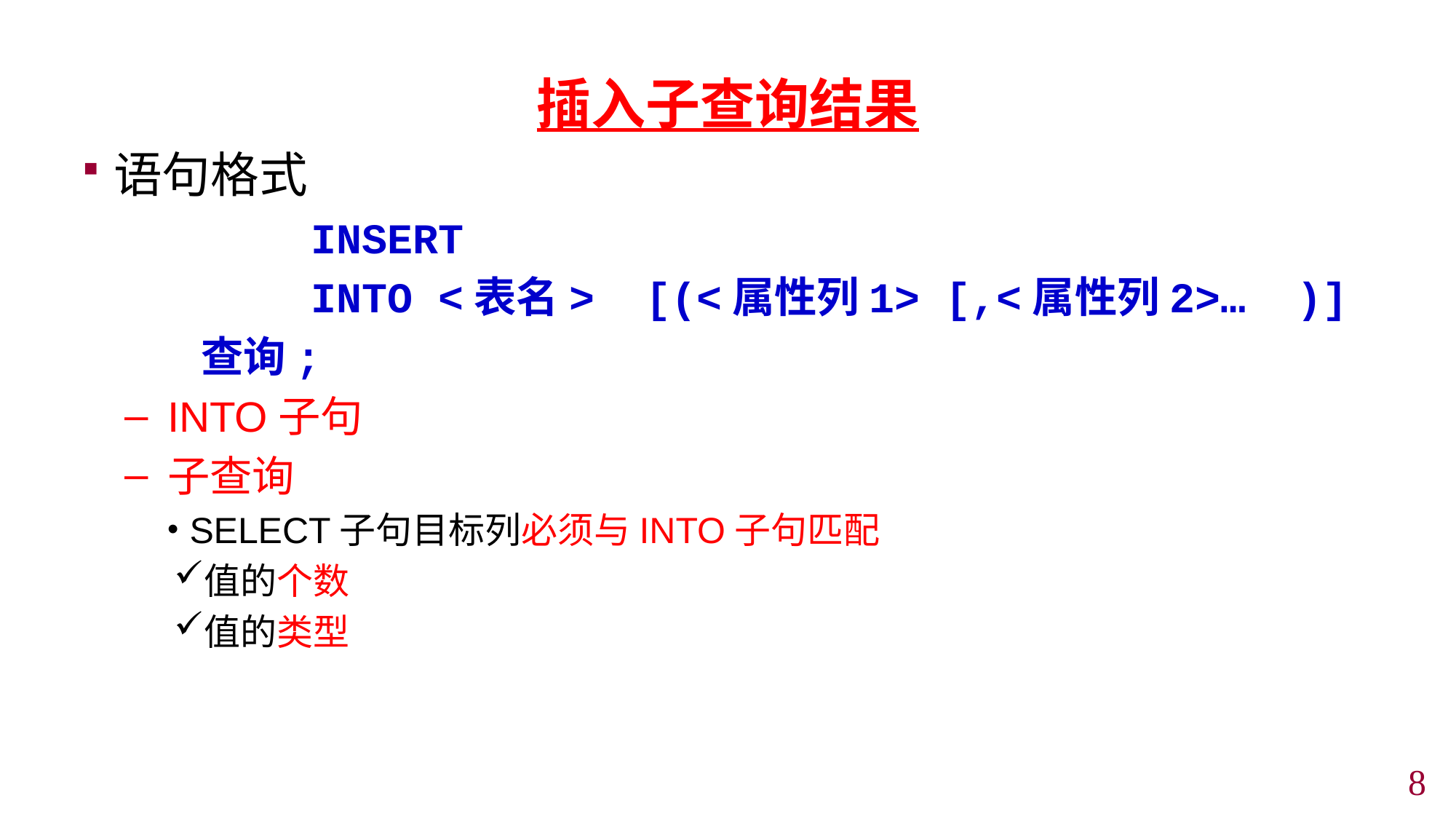

插入子查询结果
语句格式
         INSERT
         INTO <表名>  [(<属性列1> [,<属性列2>…  )]
 	        查询;
INTO子句
子查询
SELECT子句目标列必须与INTO子句匹配
值的个数
值的类型
8